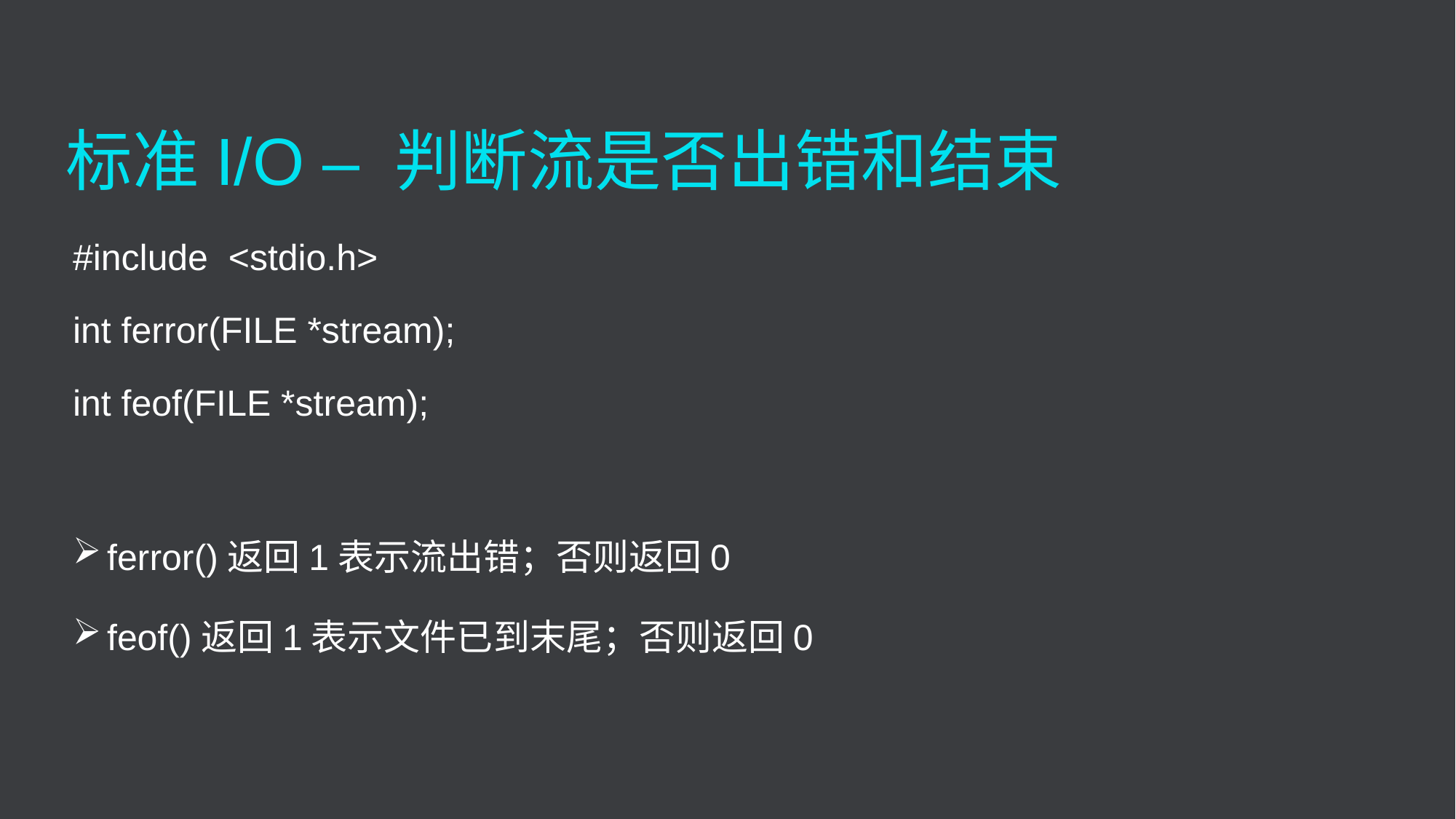

标准I/O – 判断流是否出错和结束
#include  <stdio.h>
int ferror(FILE *stream);
int feof(FILE *stream);

ferror()返回1表示流出错；否则返回0
feof()返回1表示文件已到末尾；否则返回0